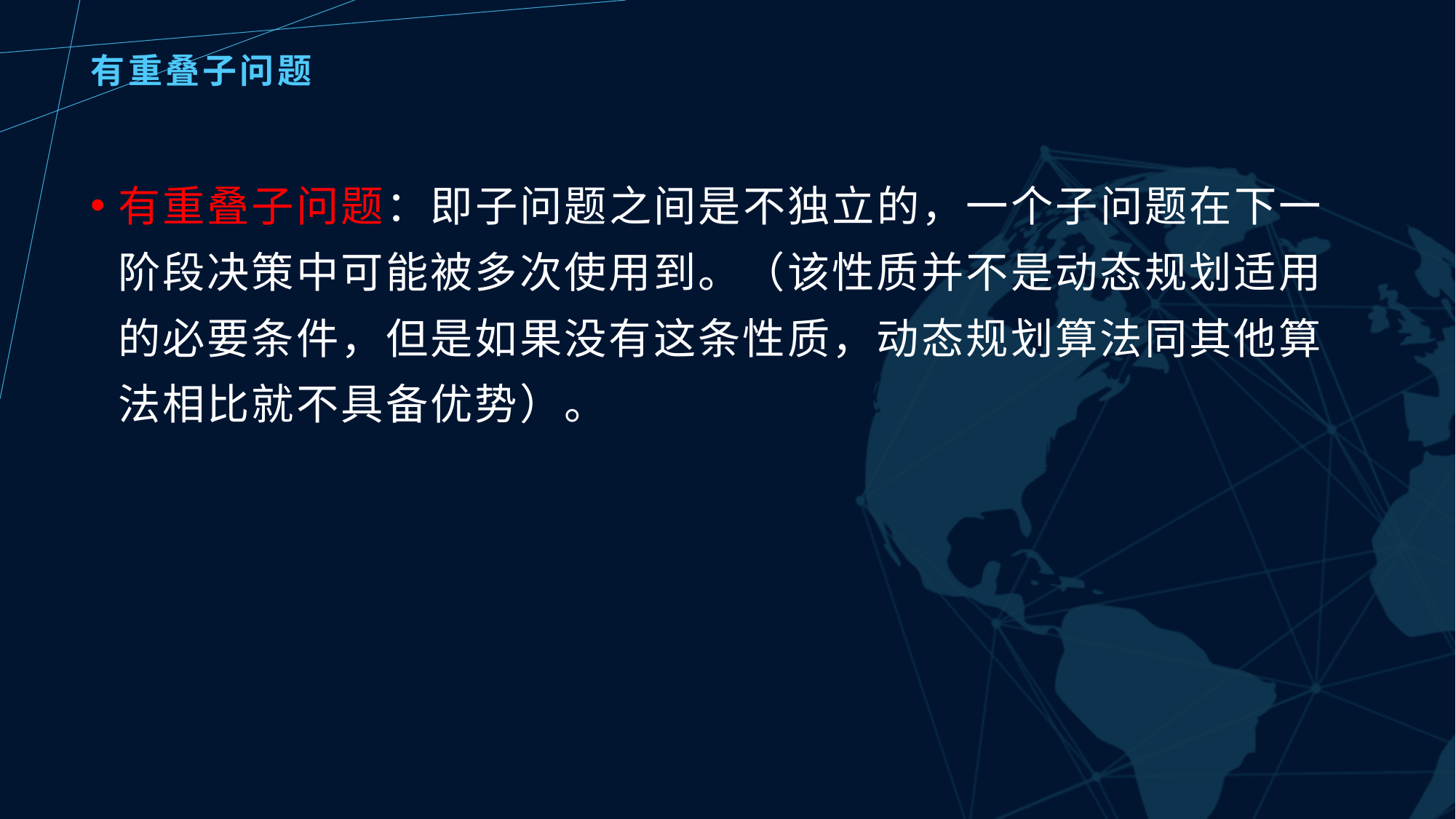

# 有重叠子问题
有重叠子问题：即子问题之间是不独立的，一个子问题在下一阶段决策中可能被多次使用到。（该性质并不是动态规划适用的必要条件，但是如果没有这条性质，动态规划算法同其他算法相比就不具备优势）。